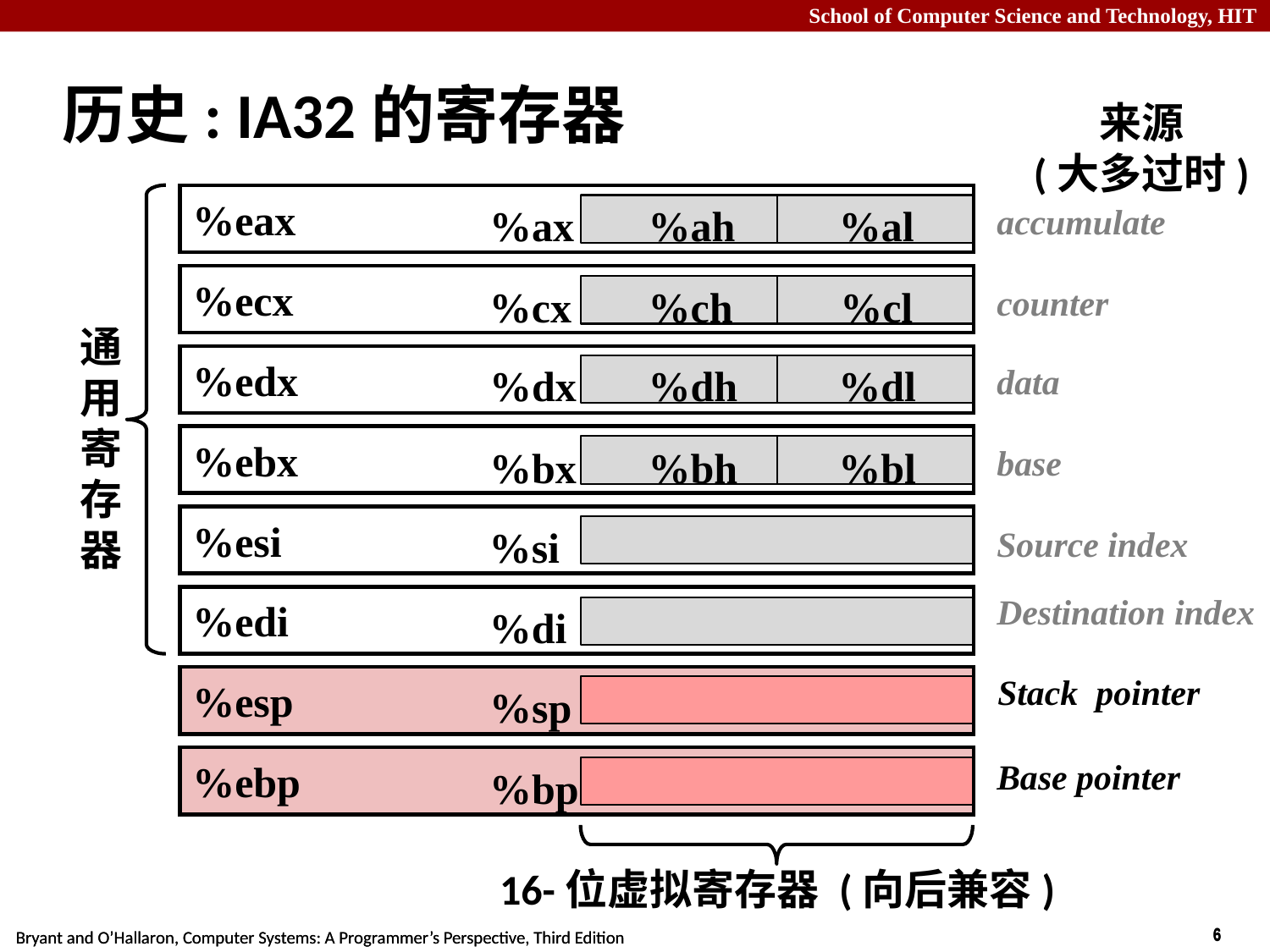

# 历史: IA32的寄存器
来源
(大多过时)

%eax
%ecx
%edx
%ebx
%esi
%edi
%esp
%ebp
%ax
%ah
%al
accumulate

%cx
%ch
%cl
counter

通用寄存器
%dx
%dh
%dl
data

%bx
%bh
%bl
base

%si
Source index

Destination index
%di

Stack  pointer
%sp

Base pointer
%bp

16-位虚拟寄存器 (向后兼容)